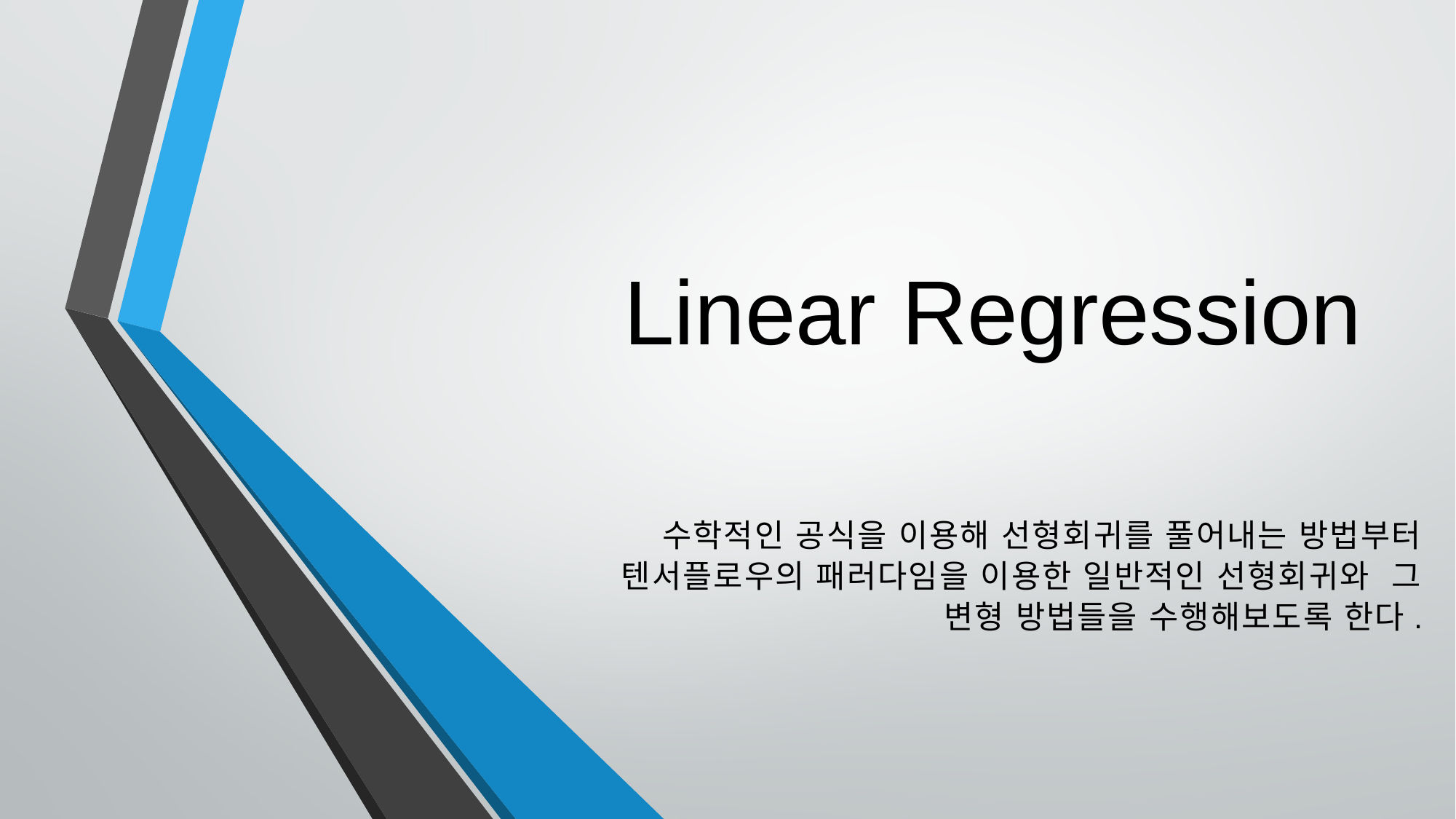

# Linear Regression
수학적인 공식을 이용해 선형회귀를 풀어내는 방법부터 텐서플로우의 패러다임을 이용한 일반적인 선형회귀와  그 변형 방법들을 수행해보도록 한다.